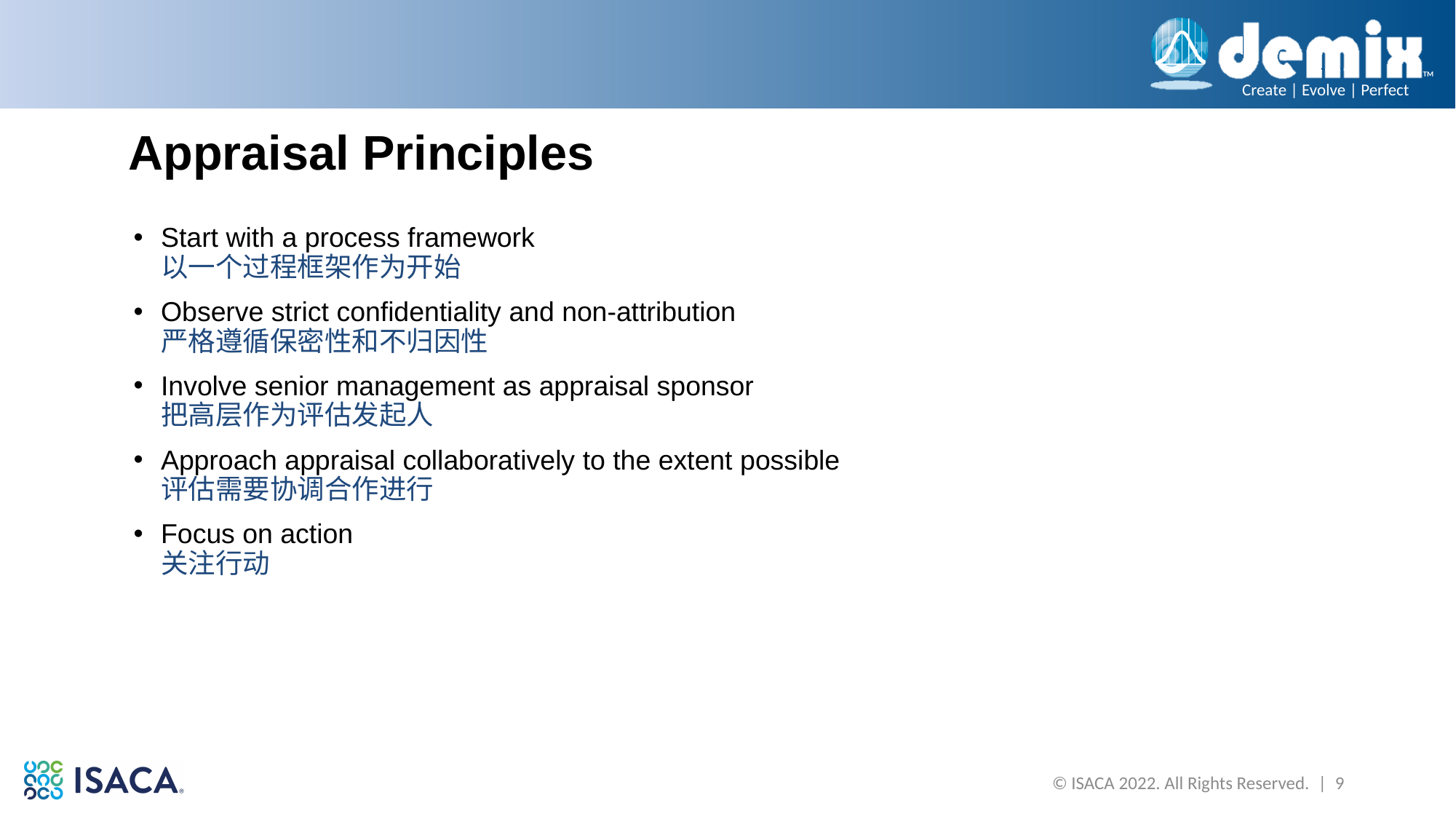

# Appraisal Principles
Start with a process framework
以一个过程框架作为开始
Observe strict confidentiality and non-attribution
严格遵循保密性和不归因性
Involve senior management as appraisal sponsor
把高层作为评估发起人
Approach appraisal collaboratively to the extent possible
评估需要协调合作进行
Focus on action
关注行动